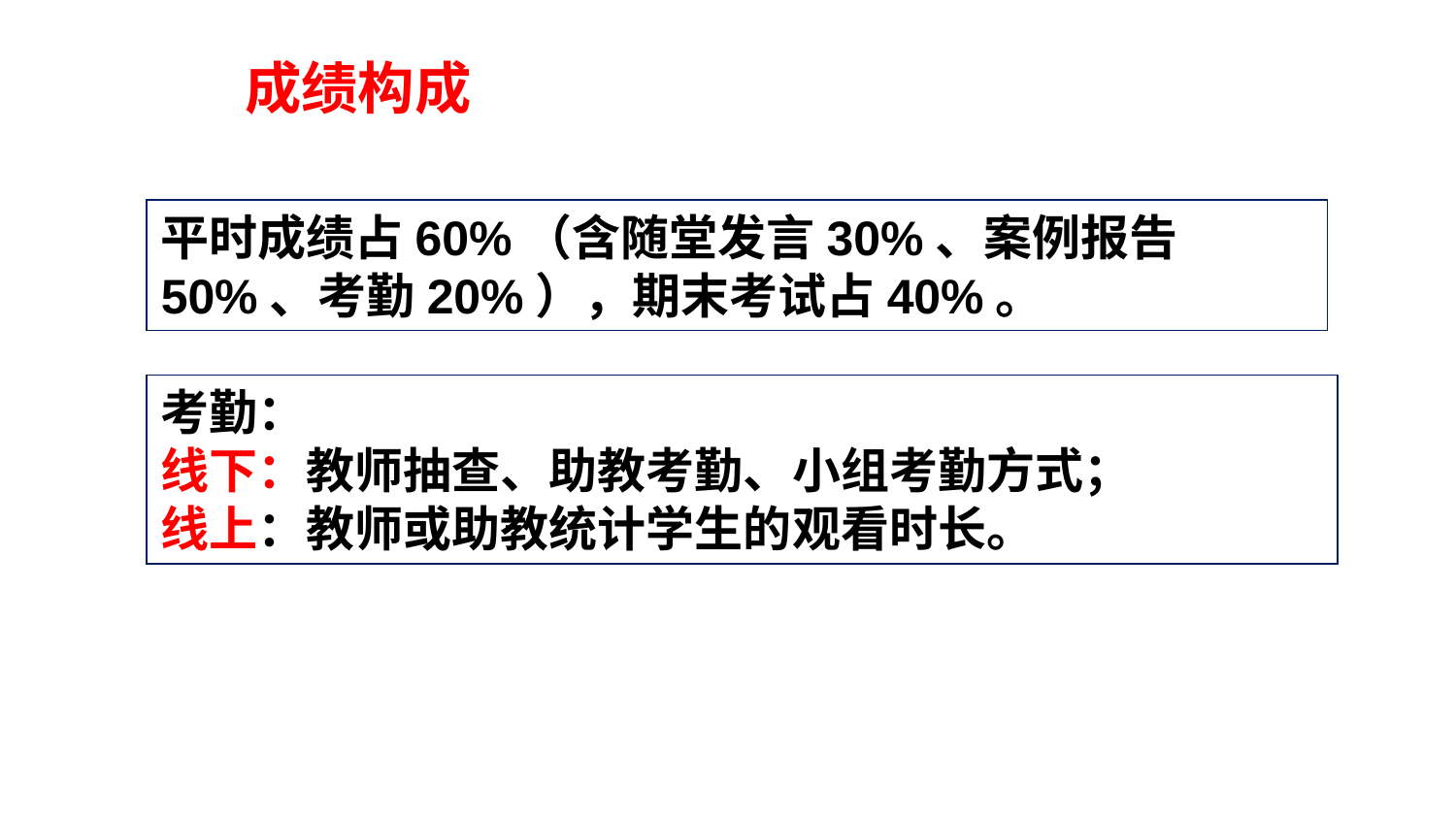

成绩构成
平时成绩占60%（含随堂发言30%、案例报告50%、考勤20%），期末考试占40%。
考勤：
线下：教师抽查、助教考勤、小组考勤方式；
线上：教师或助教统计学生的观看时长。